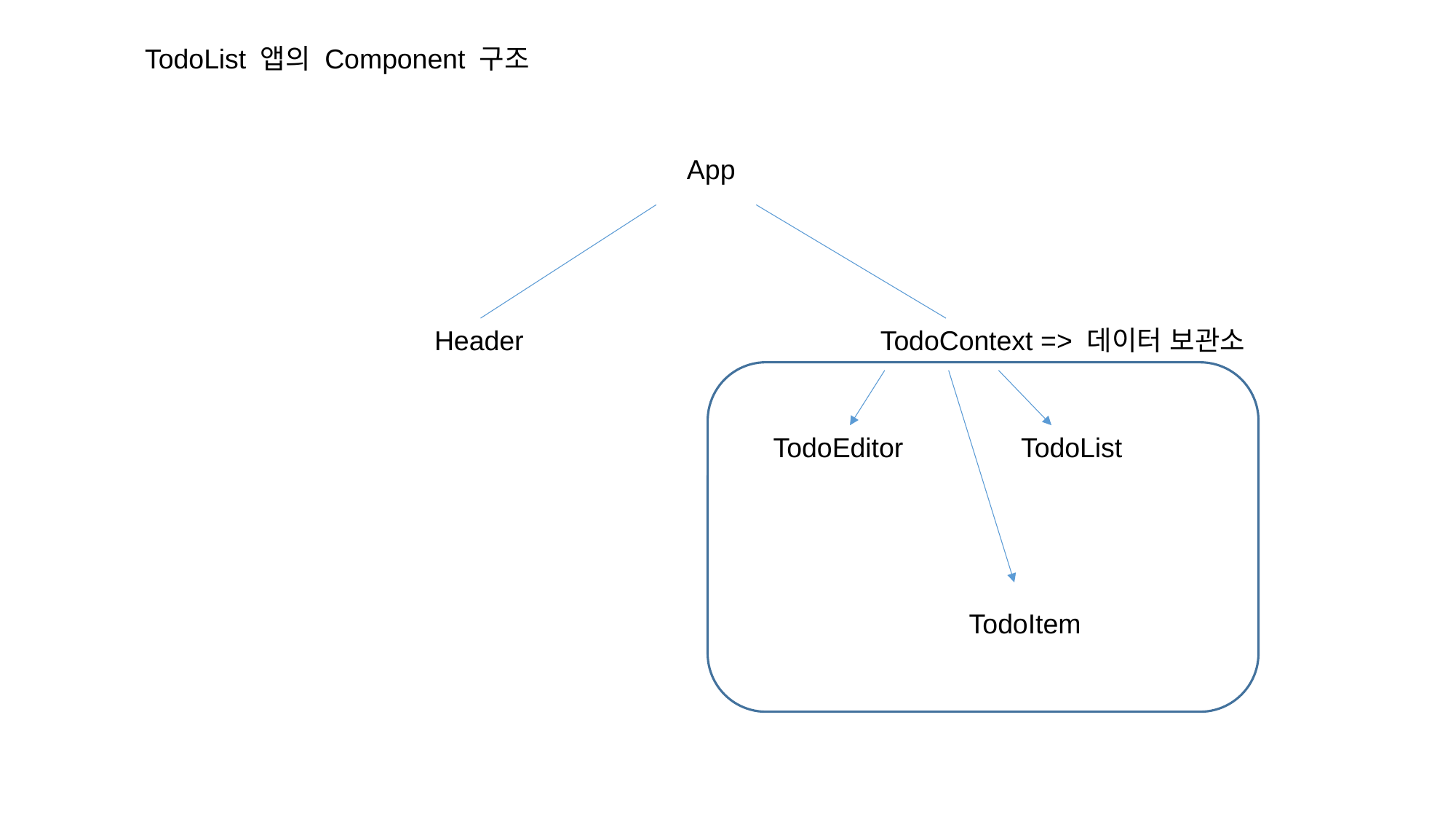

TodoList 앱의 Component 구조
App
Header
TodoContext => 데이터 보관소

TodoEditor
TodoList
TodoItem